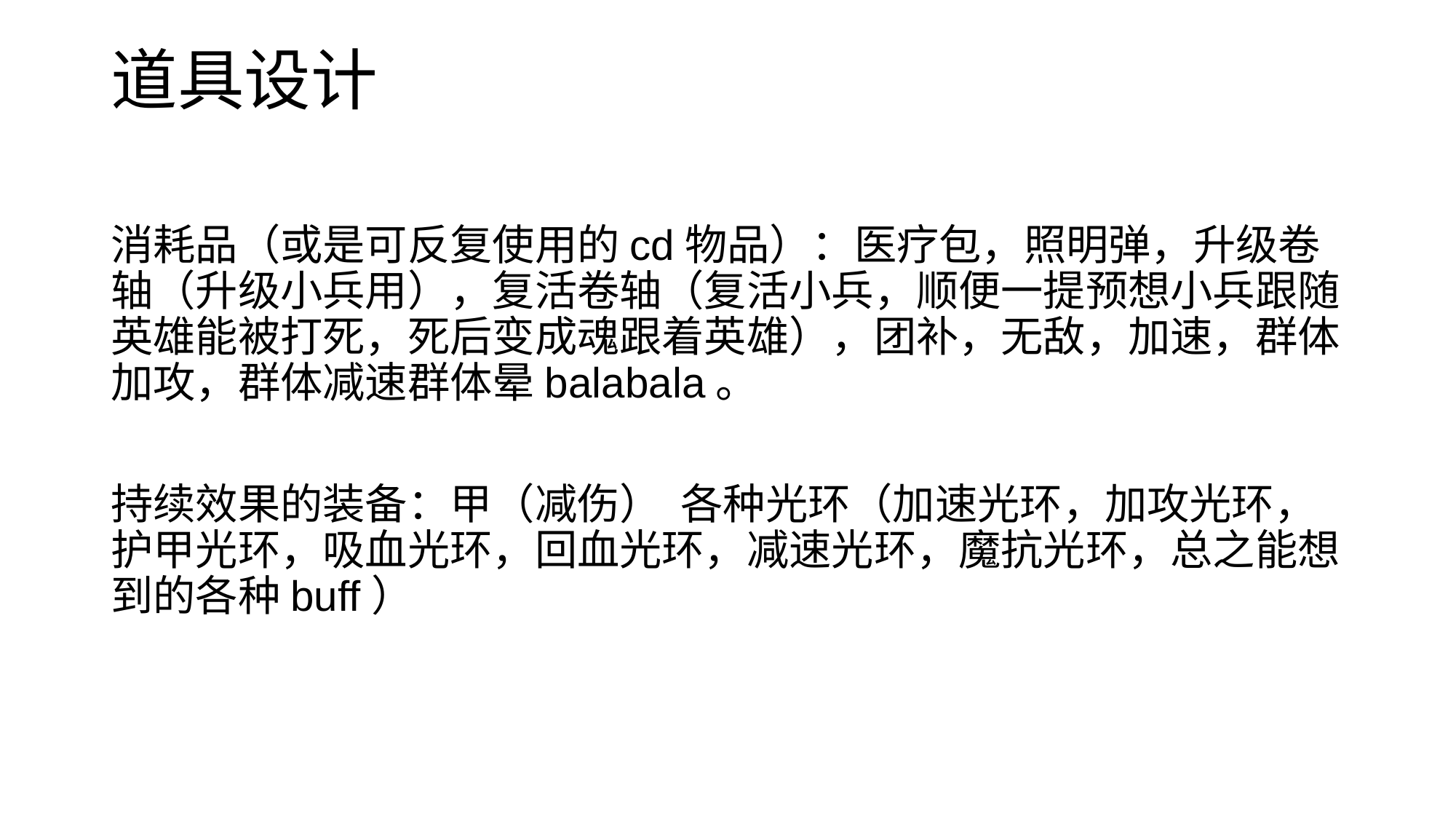

# 道具设计
消耗品（或是可反复使用的cd物品）：医疗包，照明弹，升级卷轴（升级小兵用），复活卷轴（复活小兵，顺便一提预想小兵跟随英雄能被打死，死后变成魂跟着英雄），团补，无敌，加速，群体加攻，群体减速群体晕balabala。

持续效果的装备：甲（减伤）  各种光环（加速光环，加攻光环，护甲光环，吸血光环，回血光环，减速光环，魔抗光环，总之能想到的各种buff）